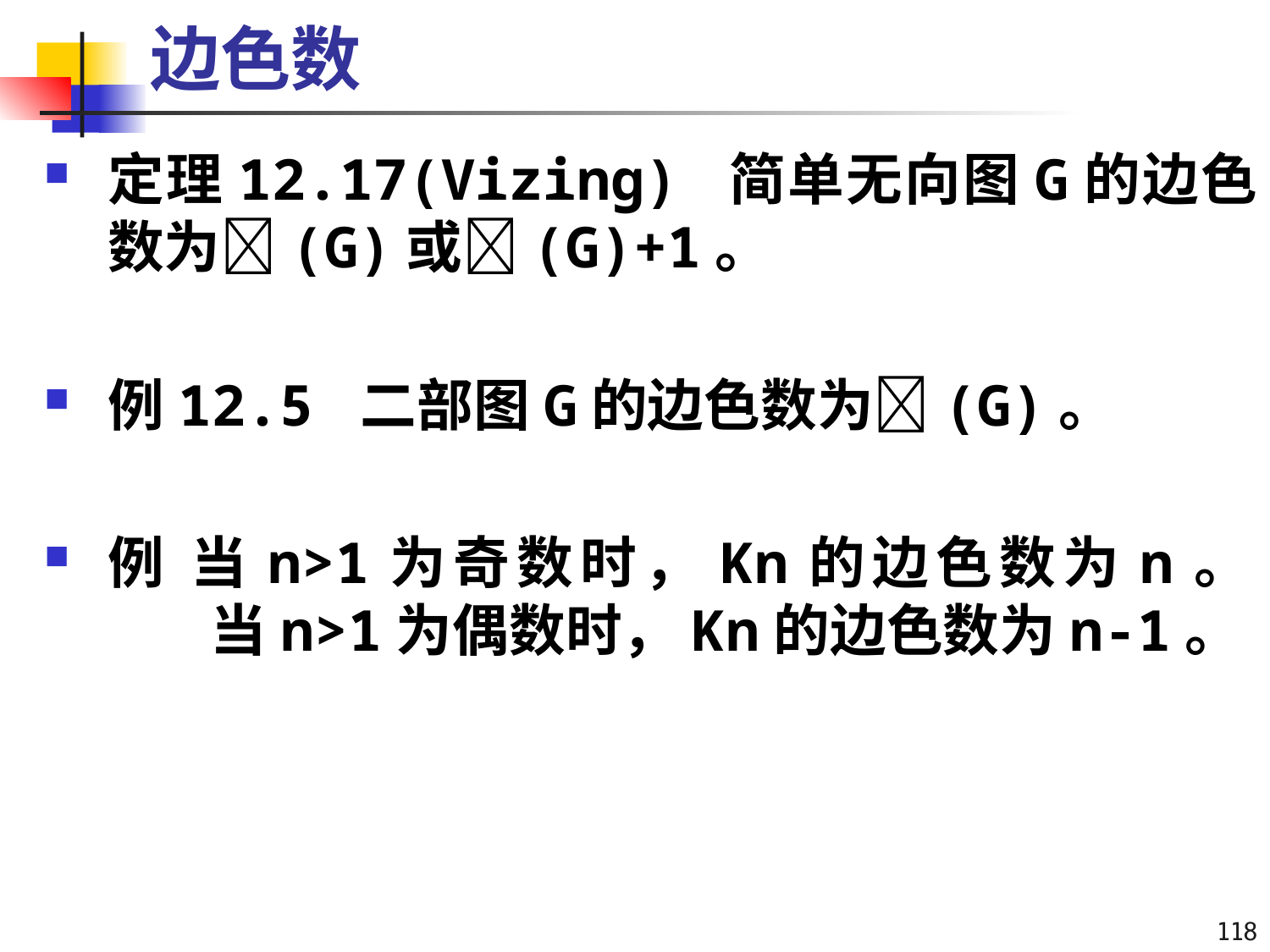

# 边色数
定理12.17(Vizing) 简单无向图G的边色数为Δ(G)或Δ(G)+1。

例12.5 二部图G的边色数为Δ(G)。

例 当n>1为奇数时，Kn的边色数为n。
        当n>1为偶数时，Kn的边色数为n-1。
118